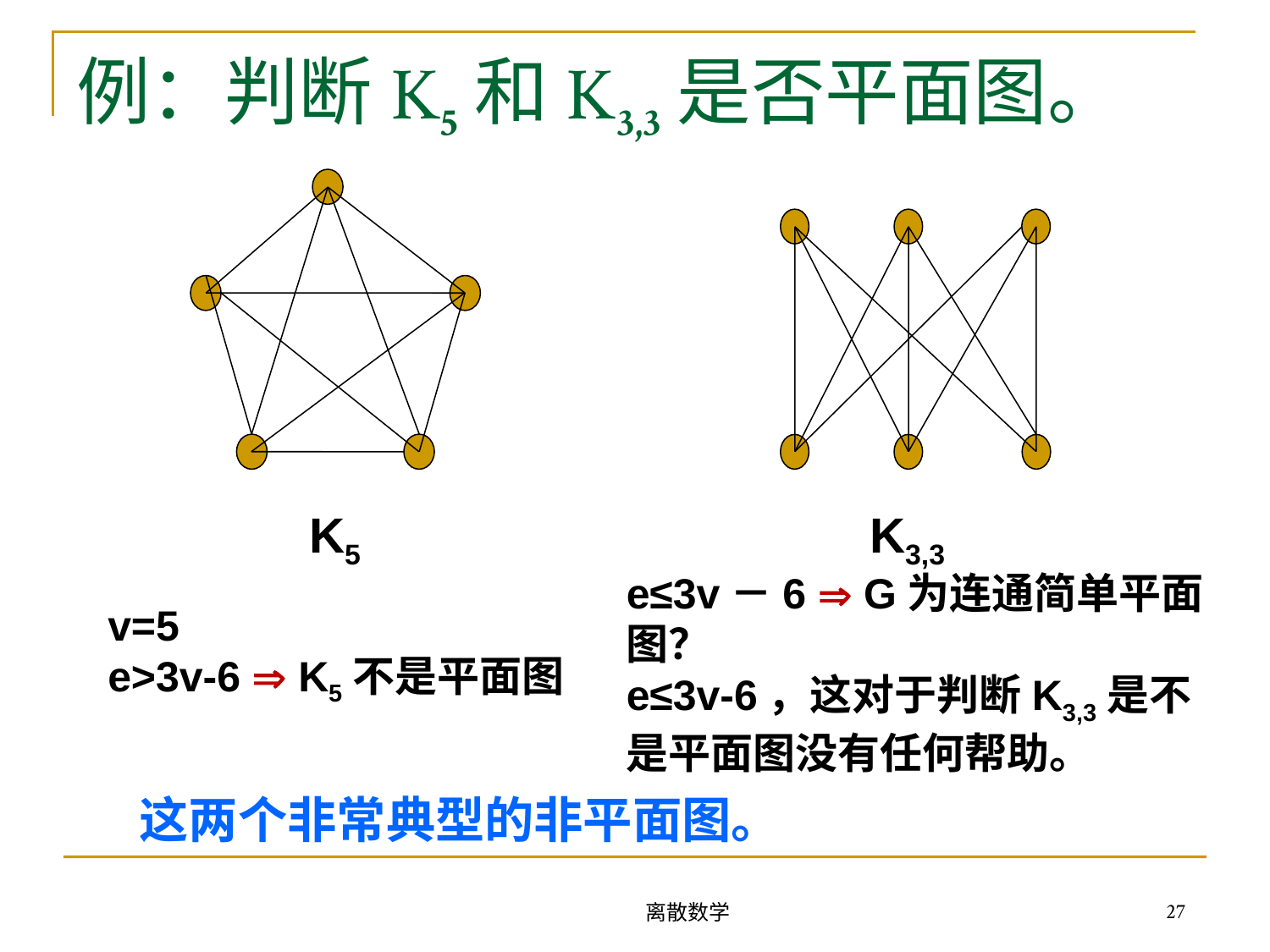

# 例：判断K5和K3,3是否平面图。

K5
K3,3
e≤3v－6 ⇒ G为连通简单平面图？
e≤3v-6，这对于判断K3,3是不是平面图没有任何帮助。
v=5
e>3v-6 ⇒ K5不是平面图
这两个非常典型的非平面图。

离散数学
27